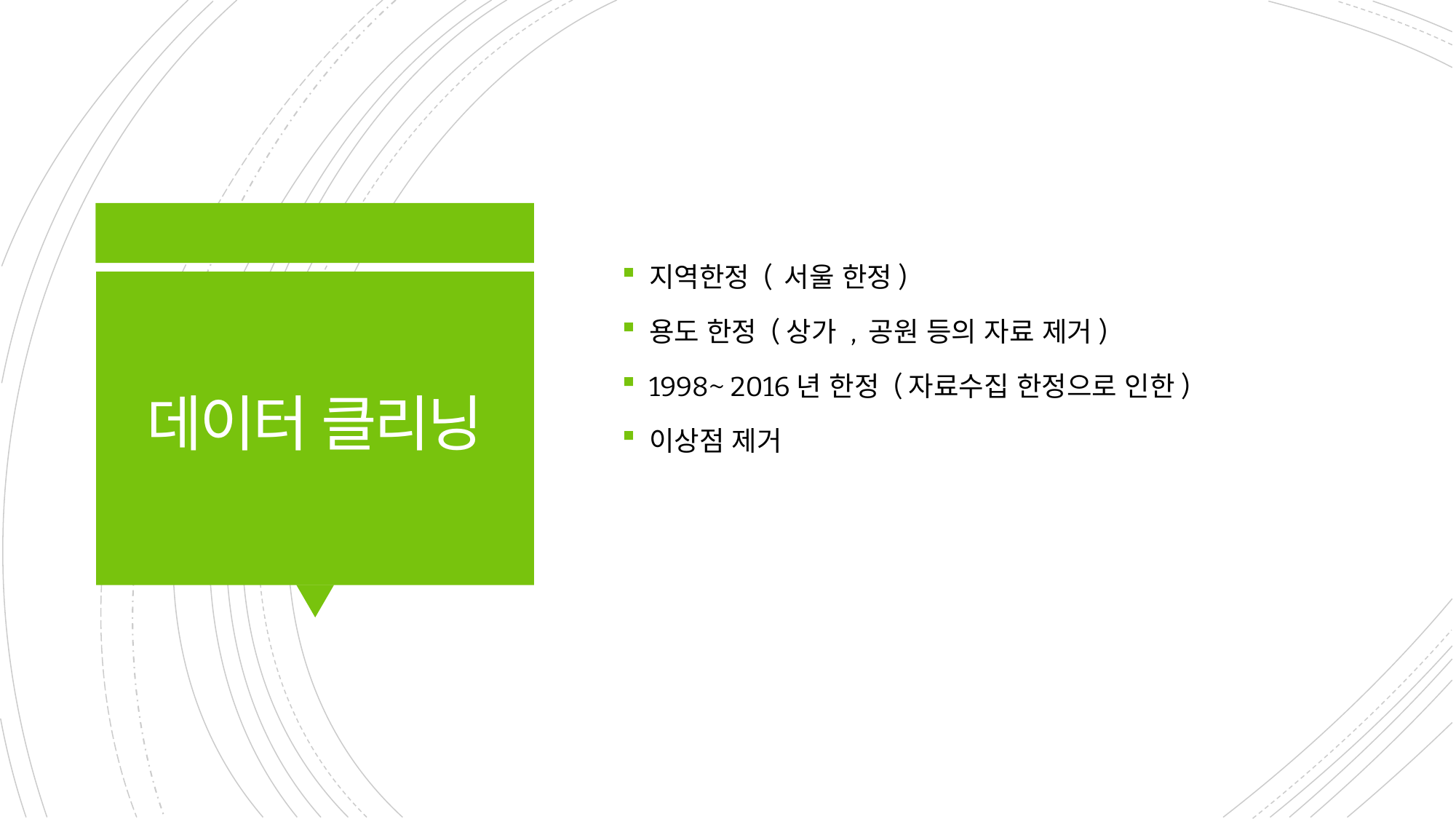

지역한정 ( 서울 한정)
용도 한정 (상가 , 공원 등의 자료 제거)
1998~ 2016년 한정 (자료수집 한정으로 인한)
이상점 제거

# 데이터 클리닝